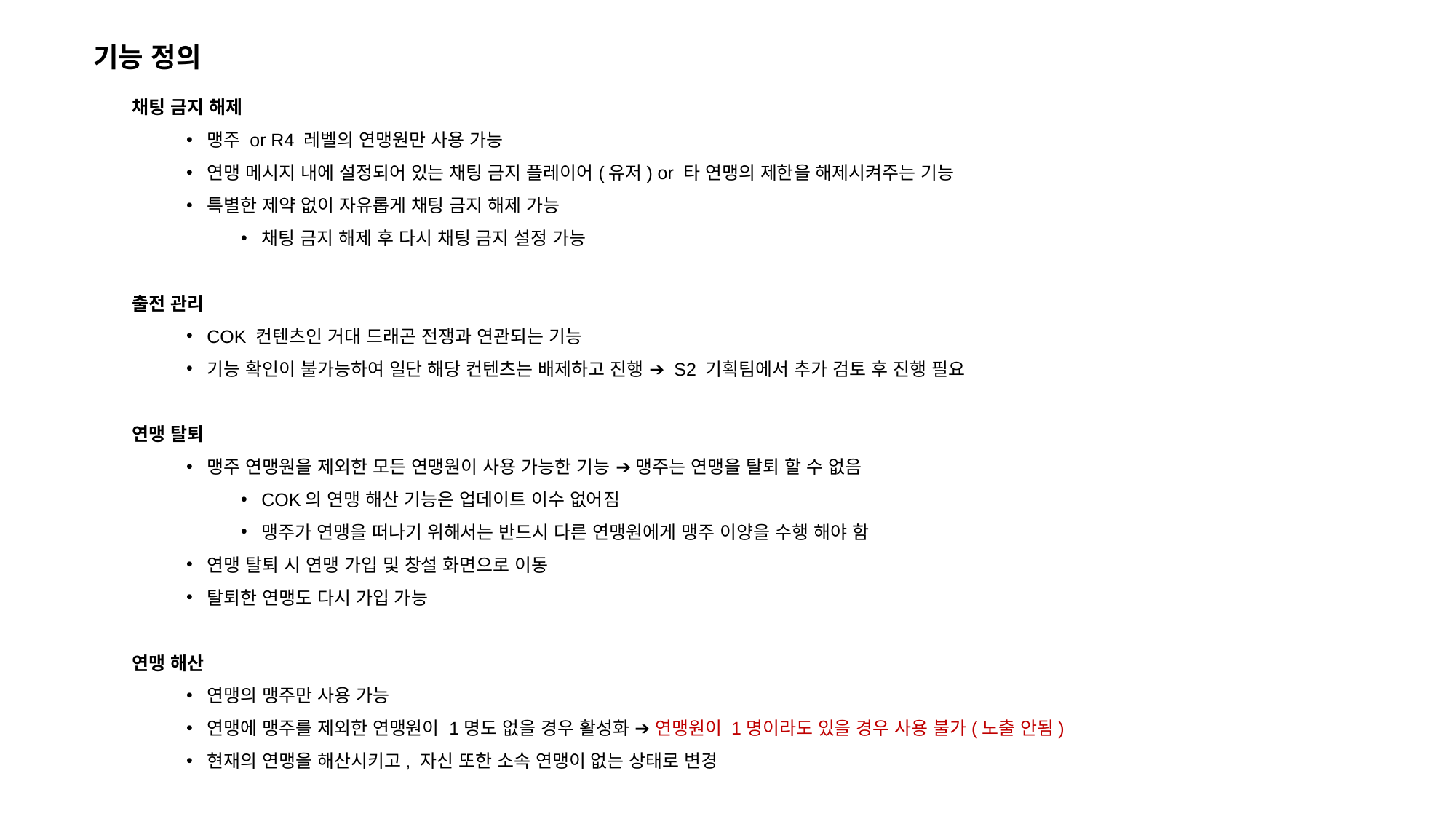

기능 정의
채팅 금지 해제
맹주 or R4 레벨의 연맹원만 사용 가능
연맹 메시지 내에 설정되어 있는 채팅 금지 플레이어(유저) or 타 연맹의 제한을 해제시켜주는 기능
특별한 제약 없이 자유롭게 채팅 금지 해제 가능
채팅 금지 해제 후 다시 채팅 금지 설정 가능

출전 관리
COK 컨텐츠인 거대 드래곤 전쟁과 연관되는 기능
기능 확인이 불가능하여 일단 해당 컨텐츠는 배제하고 진행 ➔ S2 기획팀에서 추가 검토 후 진행 필요

연맹 탈퇴
맹주 연맹원을 제외한 모든 연맹원이 사용 가능한 기능 ➔ 맹주는 연맹을 탈퇴 할 수 없음
COK의 연맹 해산 기능은 업데이트 이수 없어짐
맹주가 연맹을 떠나기 위해서는 반드시 다른 연맹원에게 맹주 이양을 수행 해야 함
연맹 탈퇴 시 연맹 가입 및 창설 화면으로 이동
탈퇴한 연맹도 다시 가입 가능

연맹 해산
연맹의 맹주만 사용 가능
연맹에 맹주를 제외한 연맹원이 1명도 없을 경우 활성화 ➔ 연맹원이 1명이라도 있을 경우 사용 불가(노출 안됨)
현재의 연맹을 해산시키고, 자신 또한 소속 연맹이 없는 상태로 변경